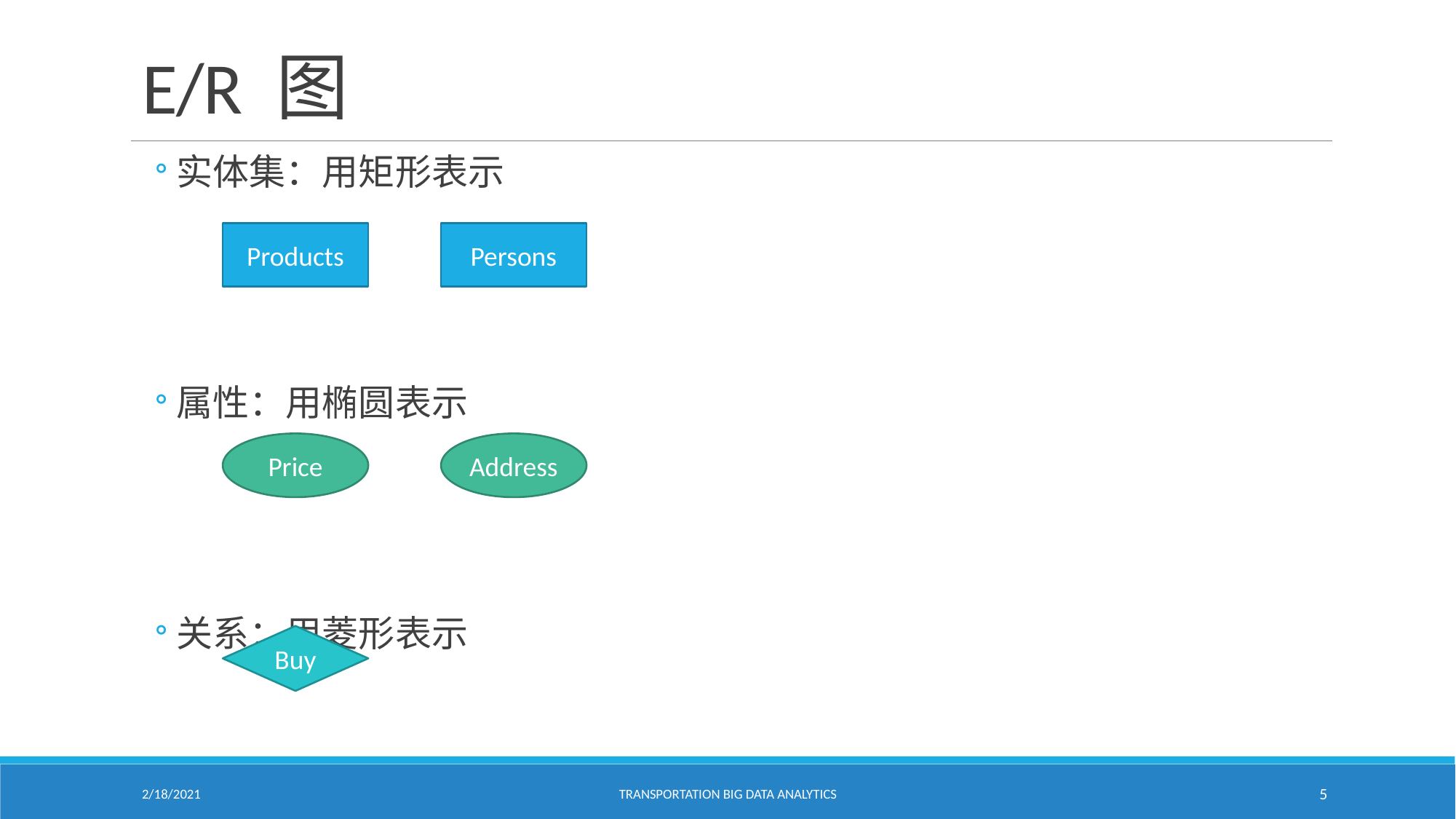

# E/R 图
实体集：用矩形表示

属性：用椭圆表示

关系：用菱形表示
Products
Persons
Price
Address
Buy
2/18/2021
Transportation Big Data Analytics
5